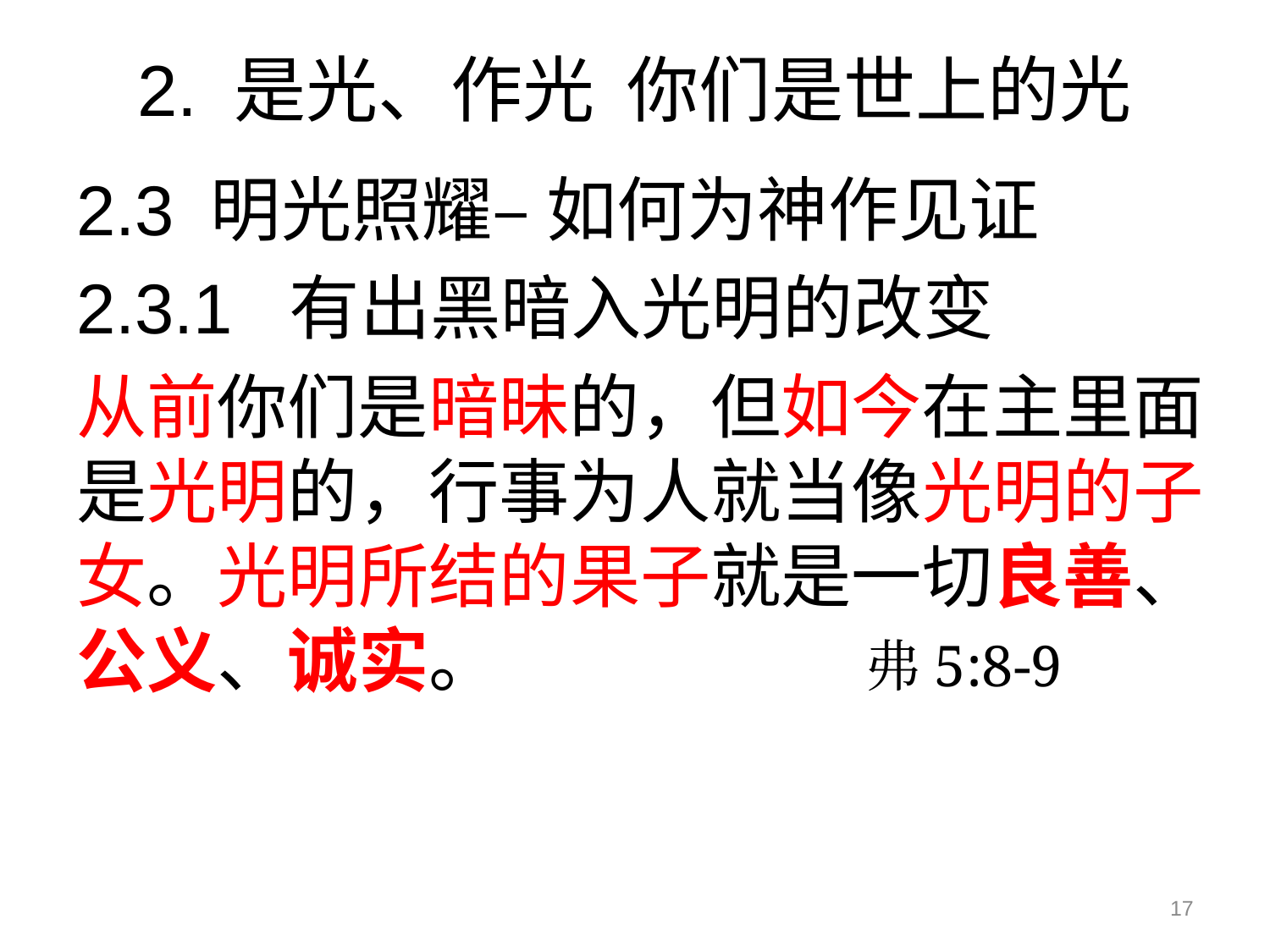

# 2. 是光、作光  你们是世上的光
2.3 明光照耀– 如何为神作见证
2.3.1  有出黑暗入光明的改变
从前你们是暗昧的，但如今在主里面是光明的，行事为人就当像光明的子女。光明所结的果子就是一切良善、公义、诚实。                       弗5:8-9
17